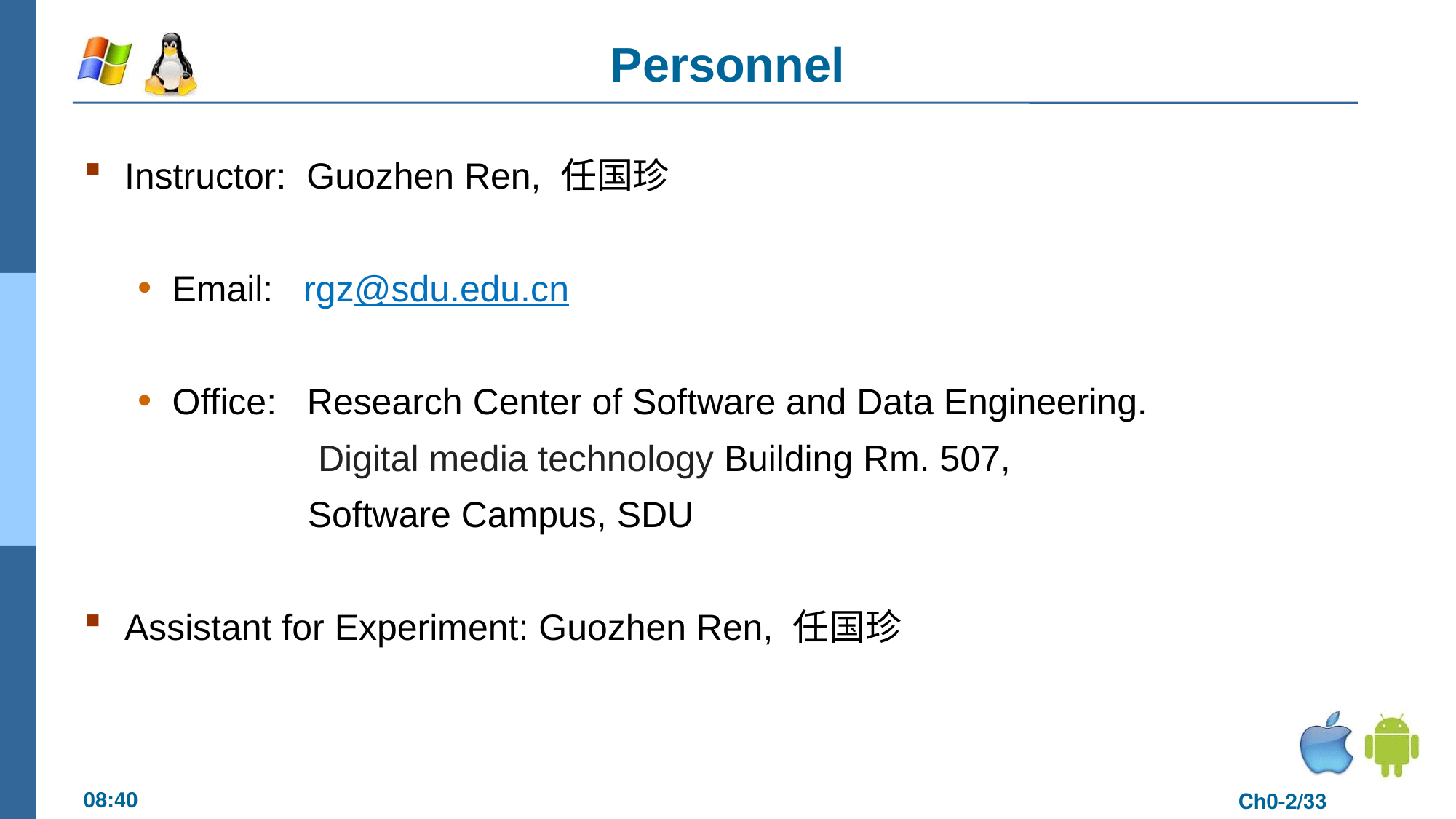

# Personnel
Instructor:  Guozhen Ren, 任国珍

Email:   rgz@sdu.edu.cn

Office:   Research Center of Software and Data Engineering.
                       Digital media technology Building Rm. 507,
                      Software Campus, SDU

Assistant for Experiment: Guozhen Ren, 任国珍